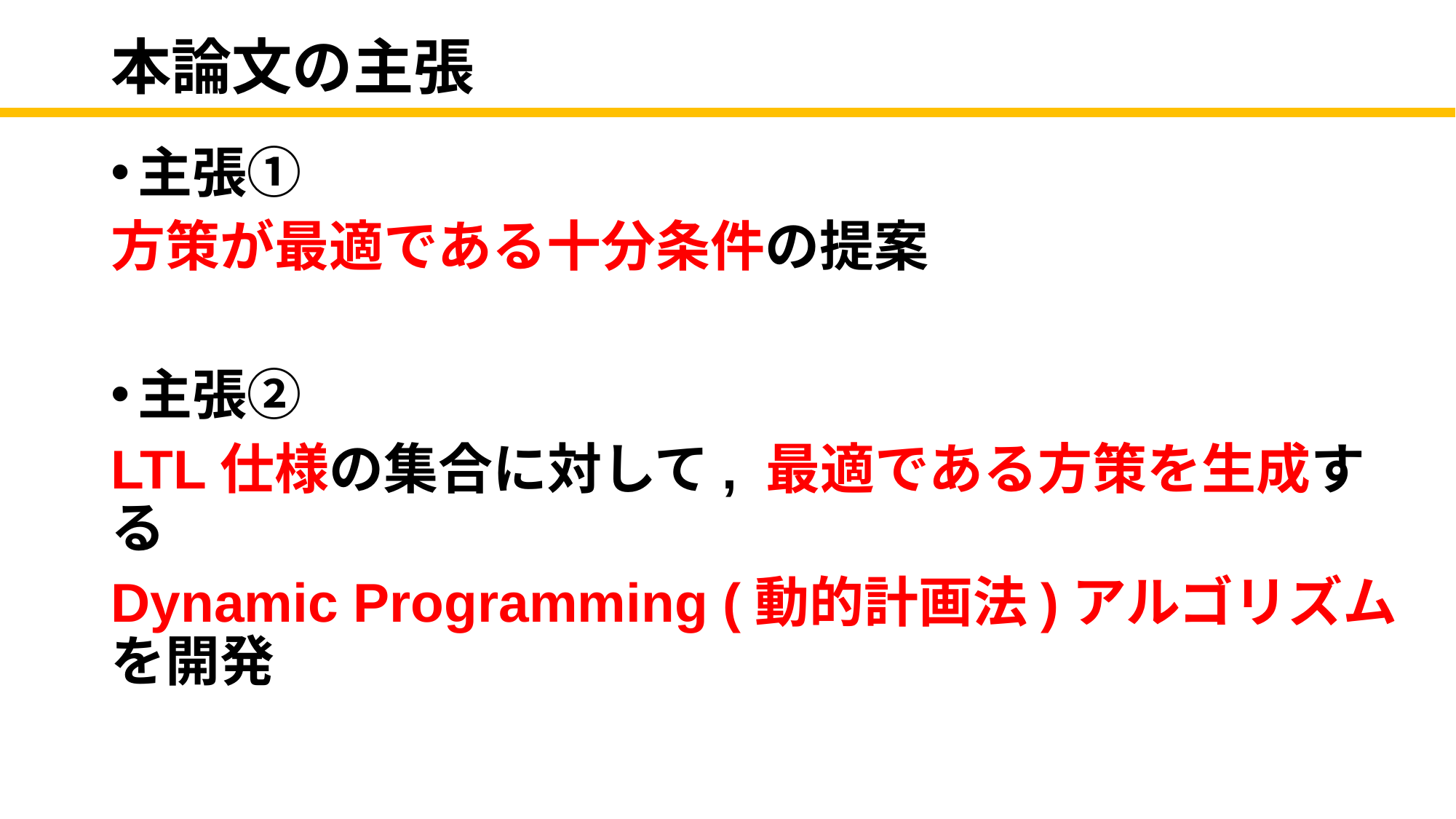

# 本論文の主張
主張①
方策が最適である十分条件の提案

主張②
LTL仕様の集合に対して, 最適である方策を生成する
Dynamic Programming (動的計画法)アルゴリズムを開発